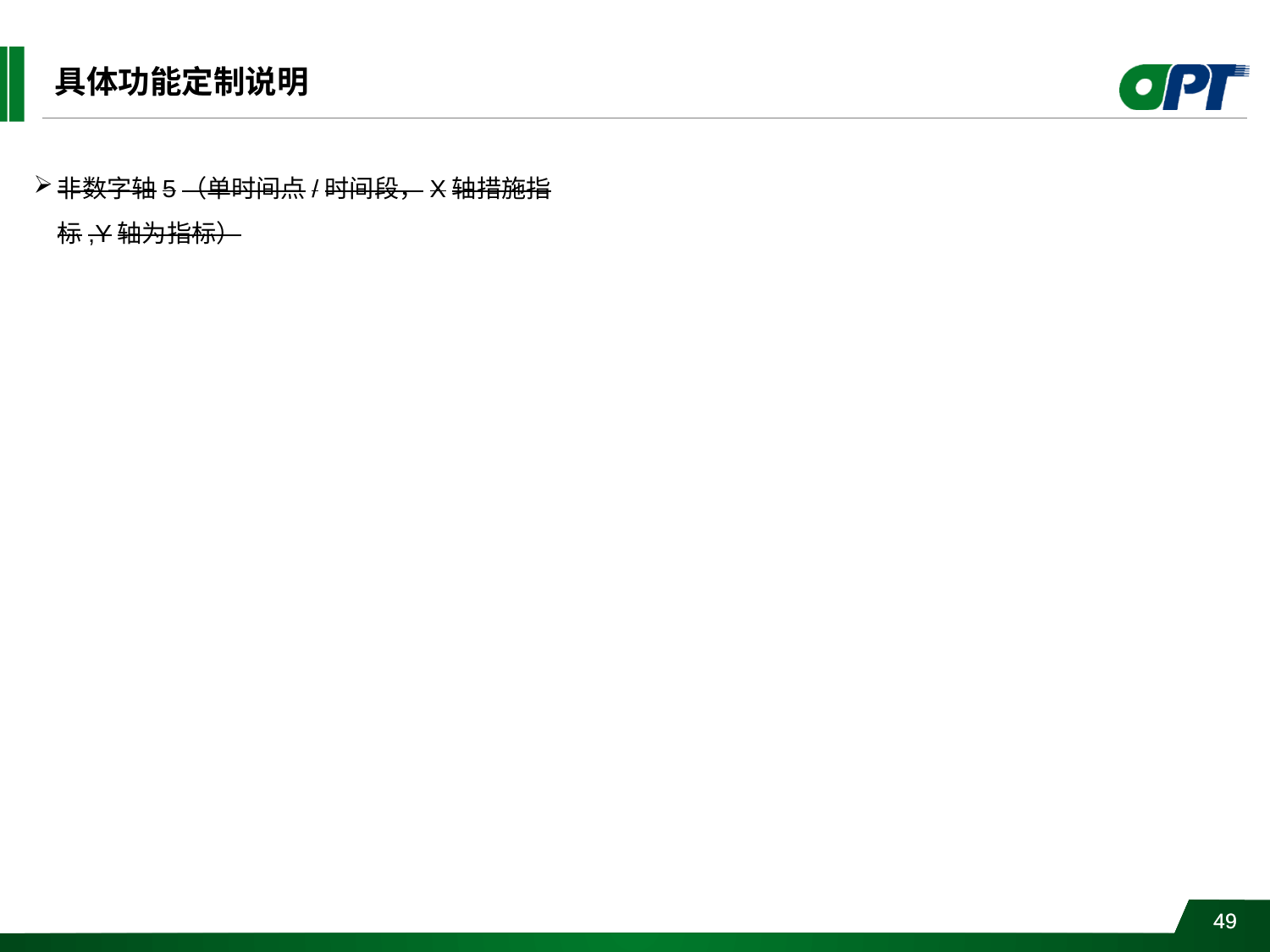

具体功能定制说明
非数字轴5（单时间点/时间段，X轴措施指标,Y轴为指标）

公司介绍